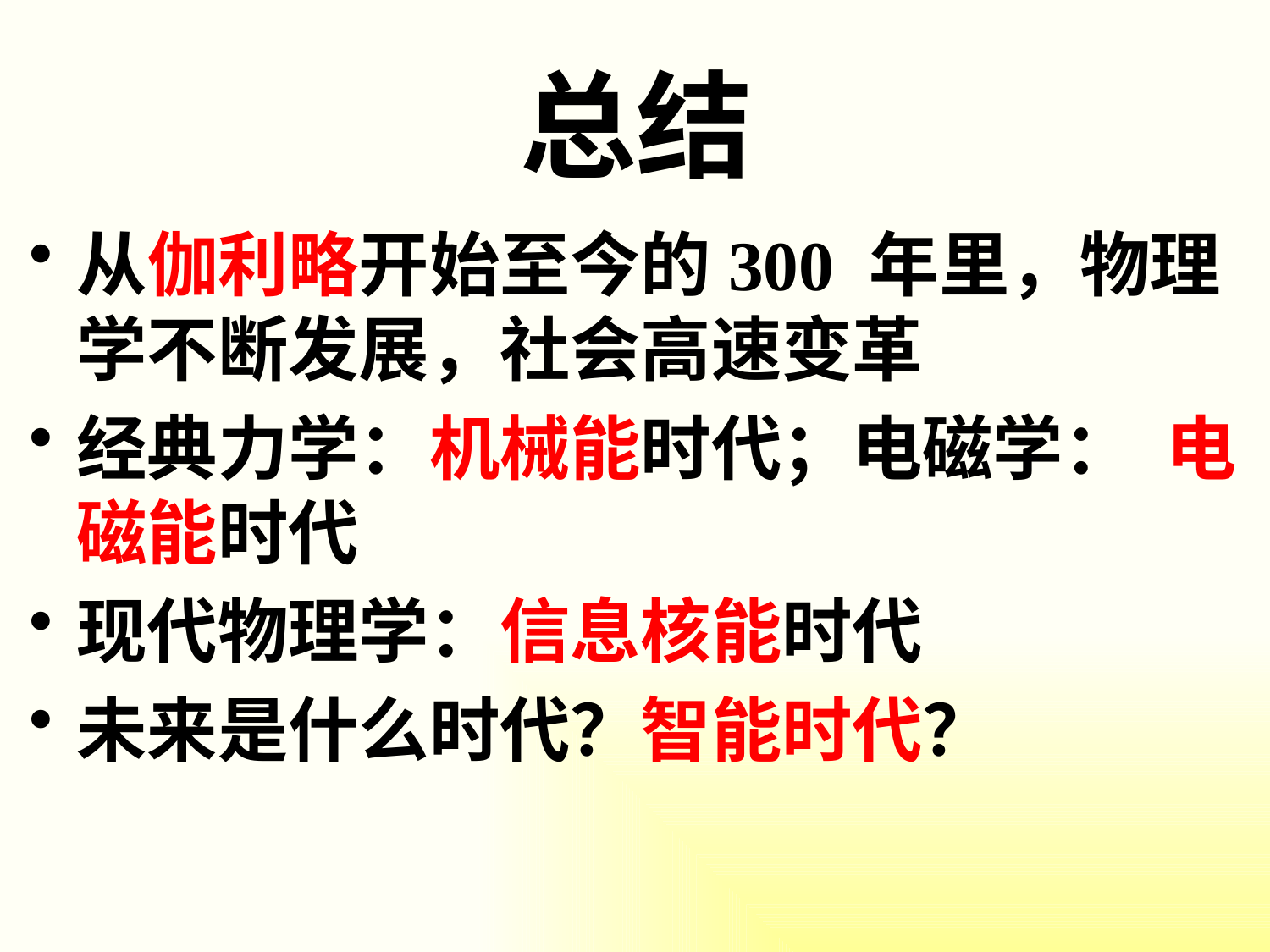

总结
从伽利略开始至今的300 年里，物理学不断发展，社会高速变革
经典力学：机械能时代；电磁学：  电磁能时代
现代物理学：信息核能时代
未来是什么时代？智能时代？